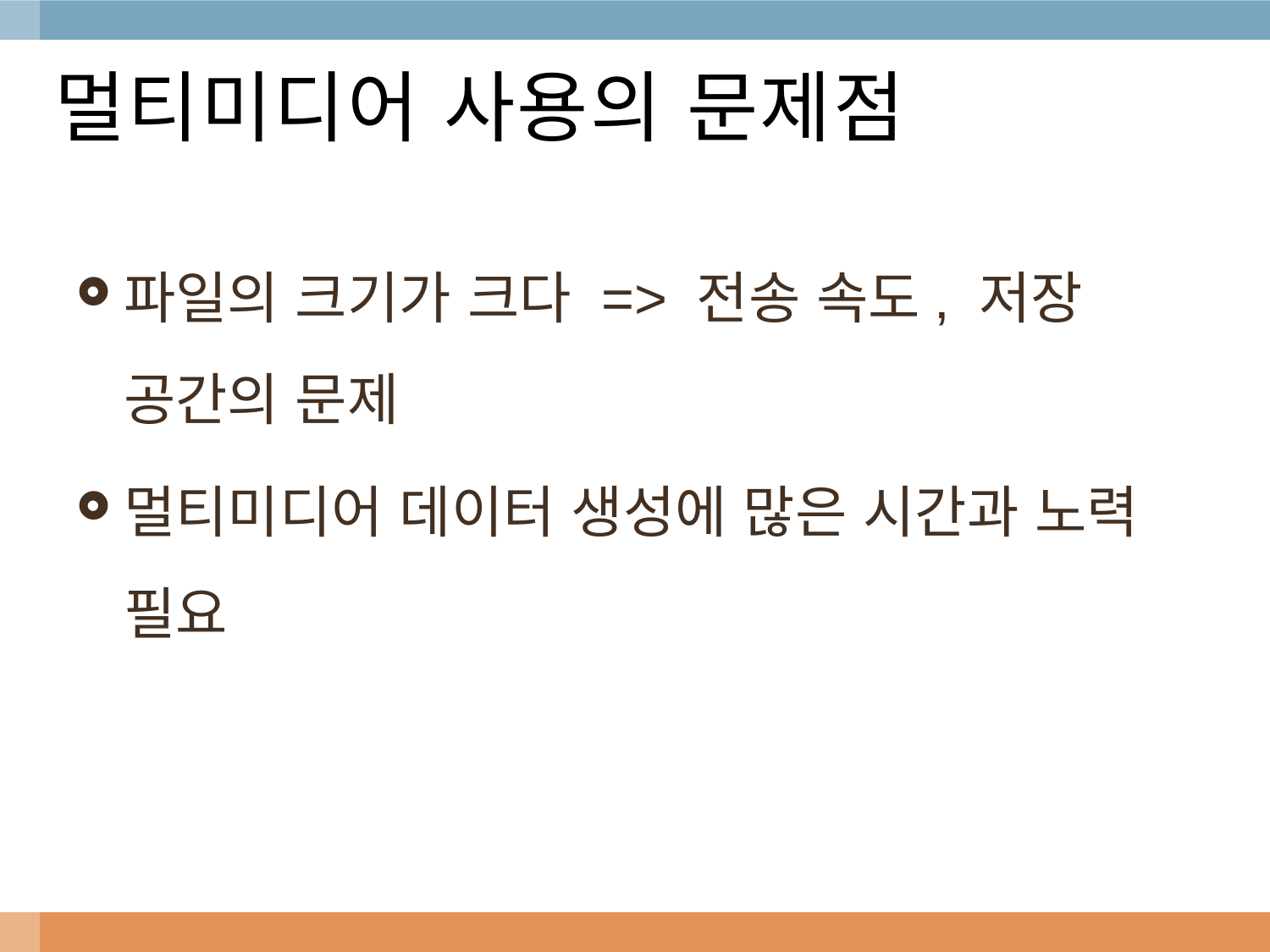

# 멀티미디어 사용의 문제점
파일의 크기가 크다 => 전송 속도, 저장 공간의 문제
멀티미디어 데이터 생성에 많은 시간과 노력 필요